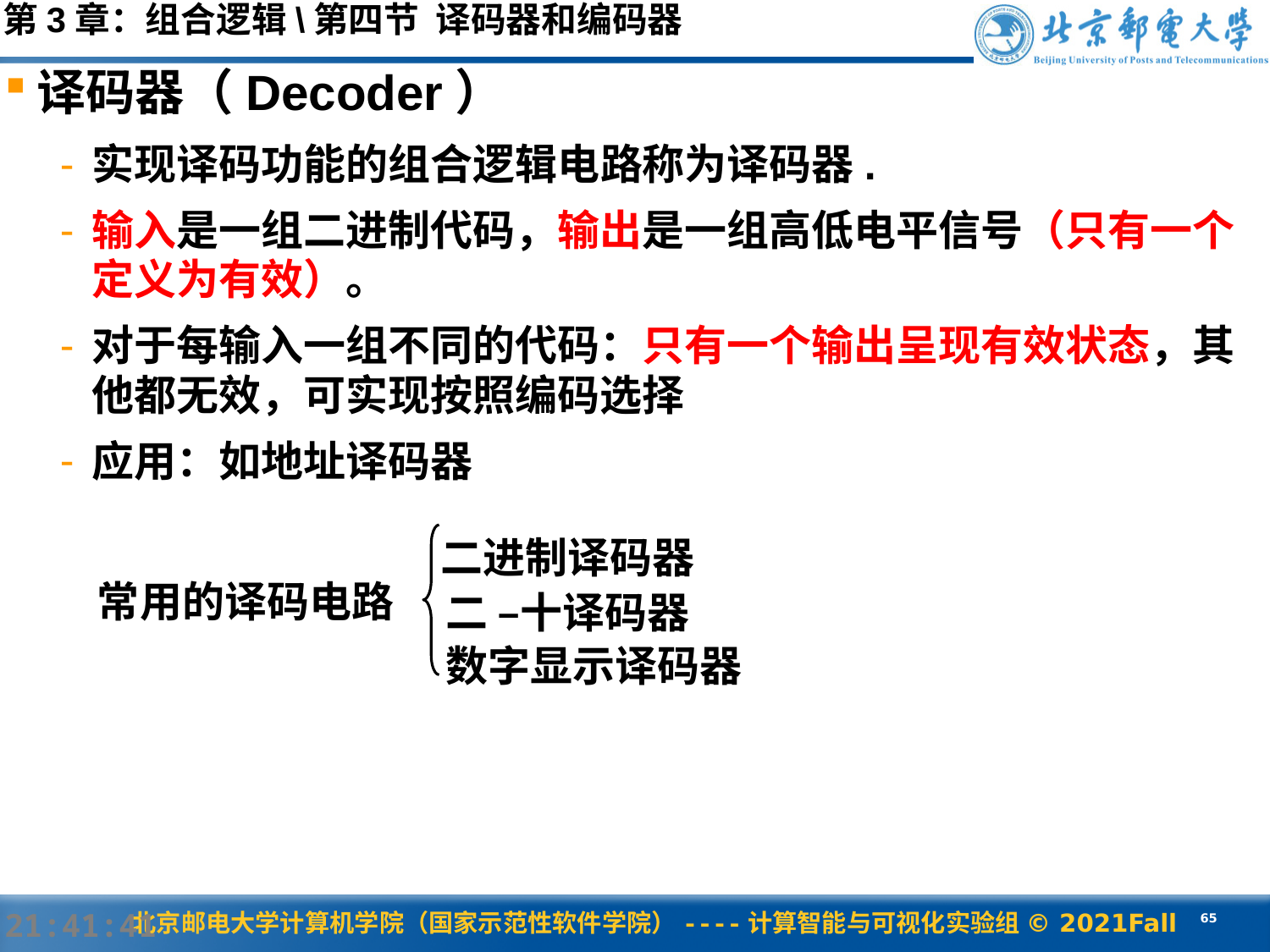

第3章：组合逻辑\第四节  译码器和编码器
译码器（Decoder）
实现译码功能的组合逻辑电路称为译码器.
输入是一组二进制代码，输出是一组高低电平信号（只有一个定义为有效）。
对于每输入一组不同的代码：只有一个输出呈现有效状态，其他都无效，可实现按照编码选择
应用：如地址译码器

二进制译码器
常用的译码电路
二 –十译码器
数字显示译码器